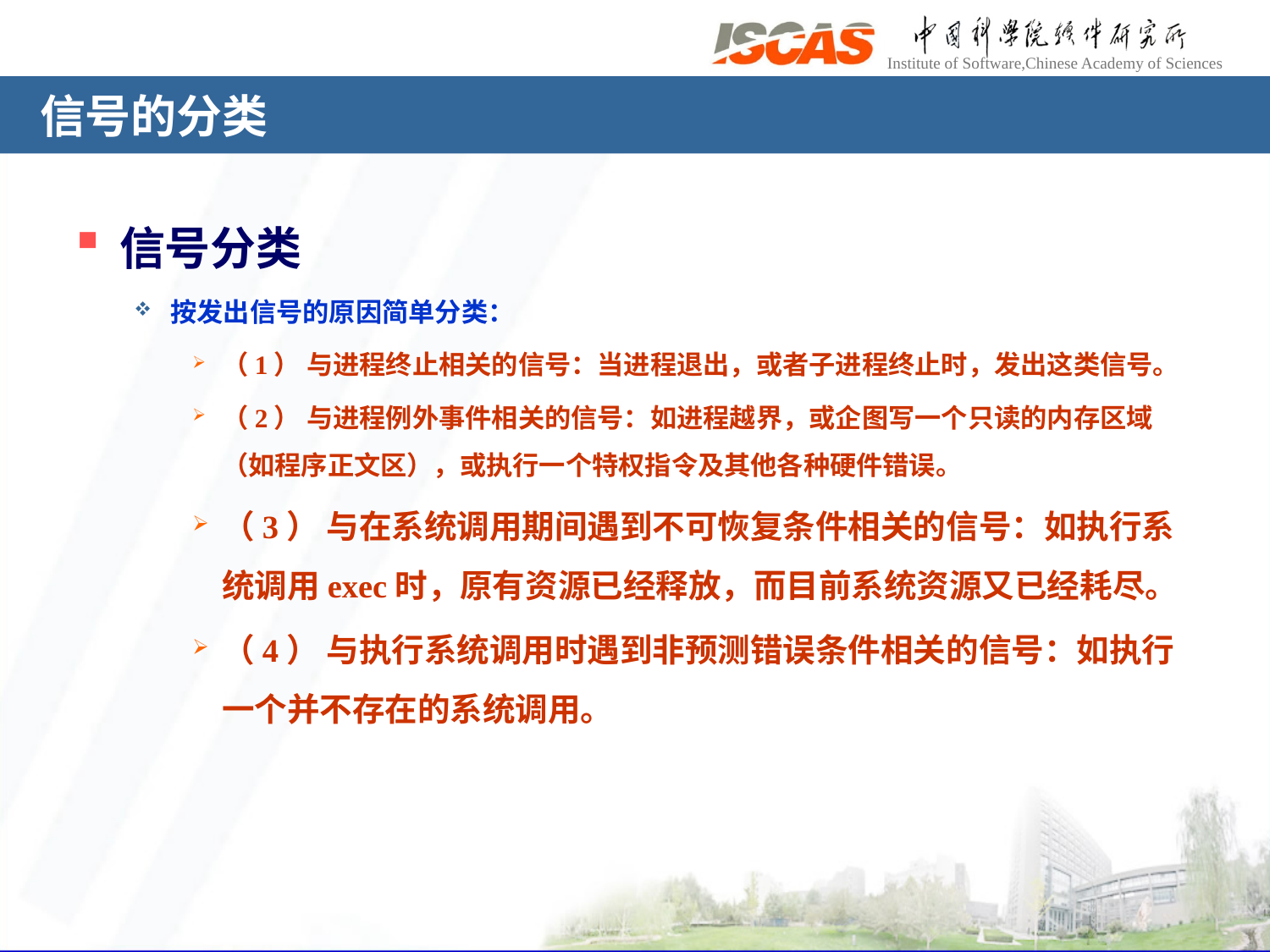

# 信号的分类
信号分类
按发出信号的原因简单分类：
（1） 与进程终止相关的信号：当进程退出，或者子进程终止时，发出这类信号。
（2） 与进程例外事件相关的信号：如进程越界，或企图写一个只读的内存区域（如程序正文区），或执行一个特权指令及其他各种硬件错误。
（3） 与在系统调用期间遇到不可恢复条件相关的信号：如执行系统调用exec时，原有资源已经释放，而目前系统资源又已经耗尽。
（4） 与执行系统调用时遇到非预测错误条件相关的信号：如执行一个并不存在的系统调用。